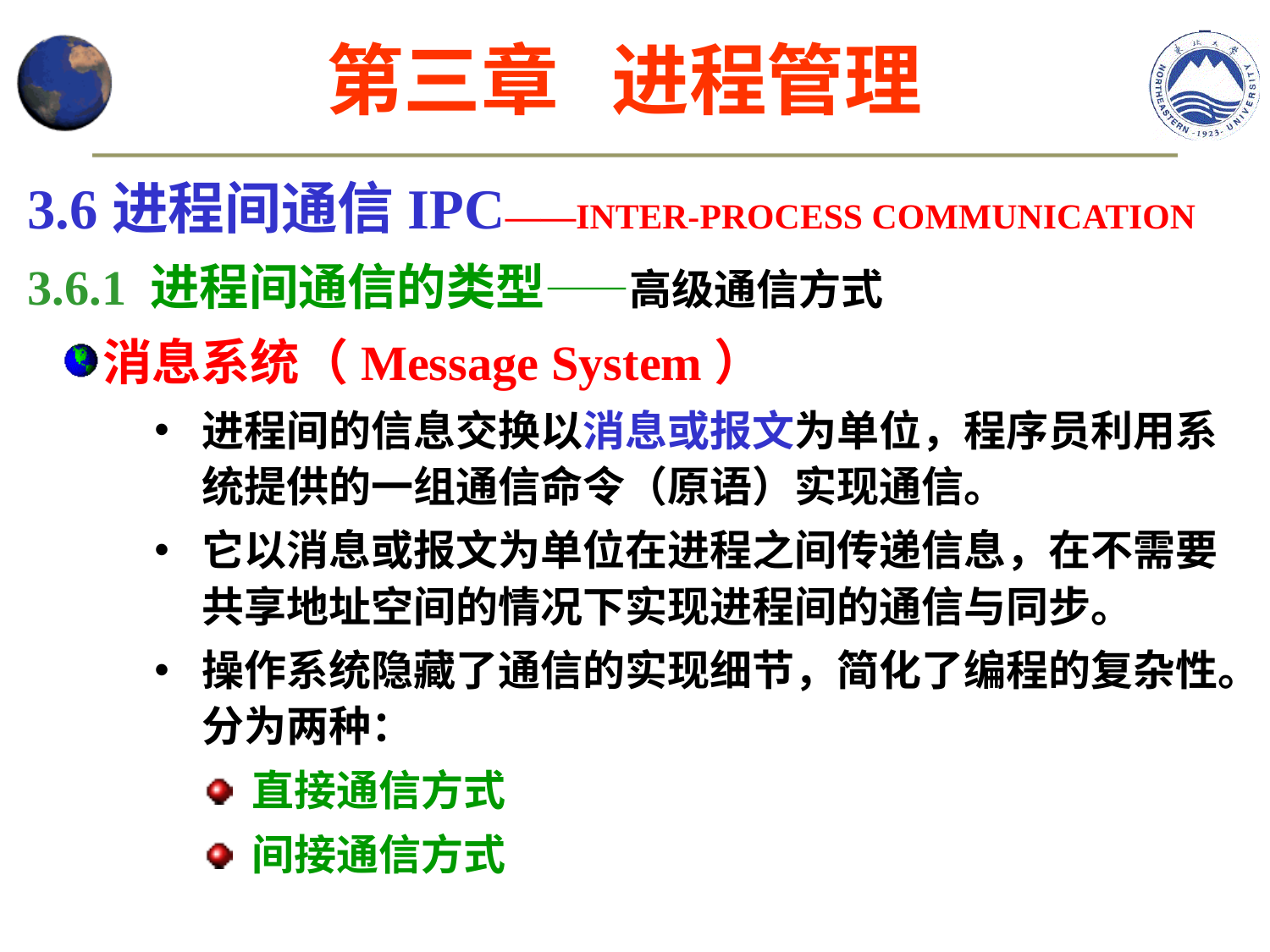

第三章   进程管理
3.6进程间通信IPC——INTER-PROCESS COMMUNICATION
3.6.1 进程间通信的类型——高级通信方式
消息系统（Message System）
进程间的信息交换以消息或报文为单位，程序员利用系统提供的一组通信命令（原语）实现通信。
它以消息或报文为单位在进程之间传递信息，在不需要共享地址空间的情况下实现进程间的通信与同步。
操作系统隐藏了通信的实现细节，简化了编程的复杂性。分为两种：
直接通信方式
间接通信方式